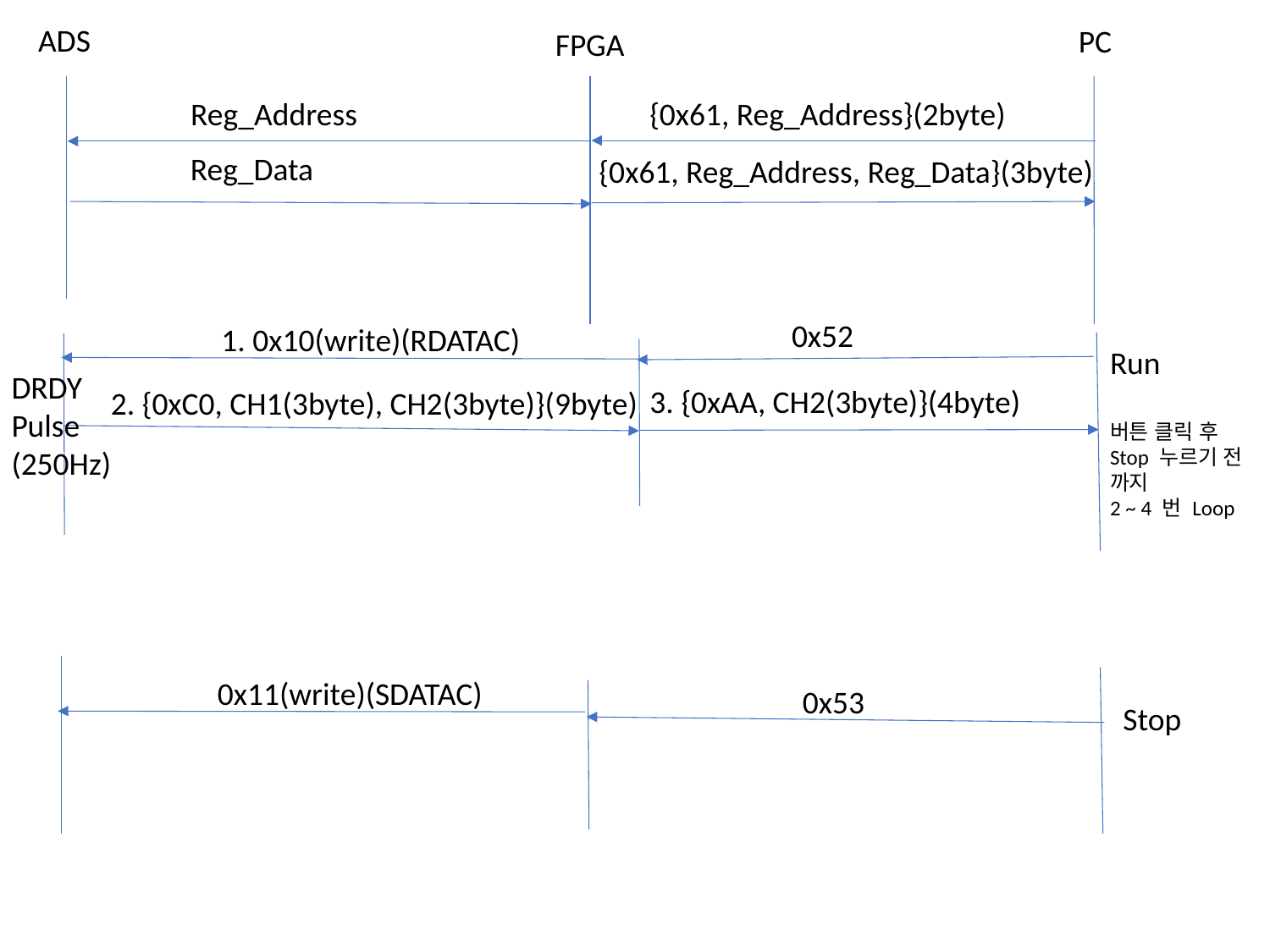

ADS
PC
FPGA
Reg_Address
{0x61, Reg_Address}(2byte)
Reg_Data
{0x61, Reg_Address, Reg_Data}(3byte)
0x52
1. 0x10(write)(RDATAC)
Run

버튼 클릭 후
Stop 누르기 전
까지
2 ~ 4 번 Loop

DRDY
Pulse
(250Hz)
3. {0xAA, CH2(3byte)}(4byte)
2. {0xC0, CH1(3byte), CH2(3byte)}(9byte)
0x11(write)(SDATAC)
0x53
Stop